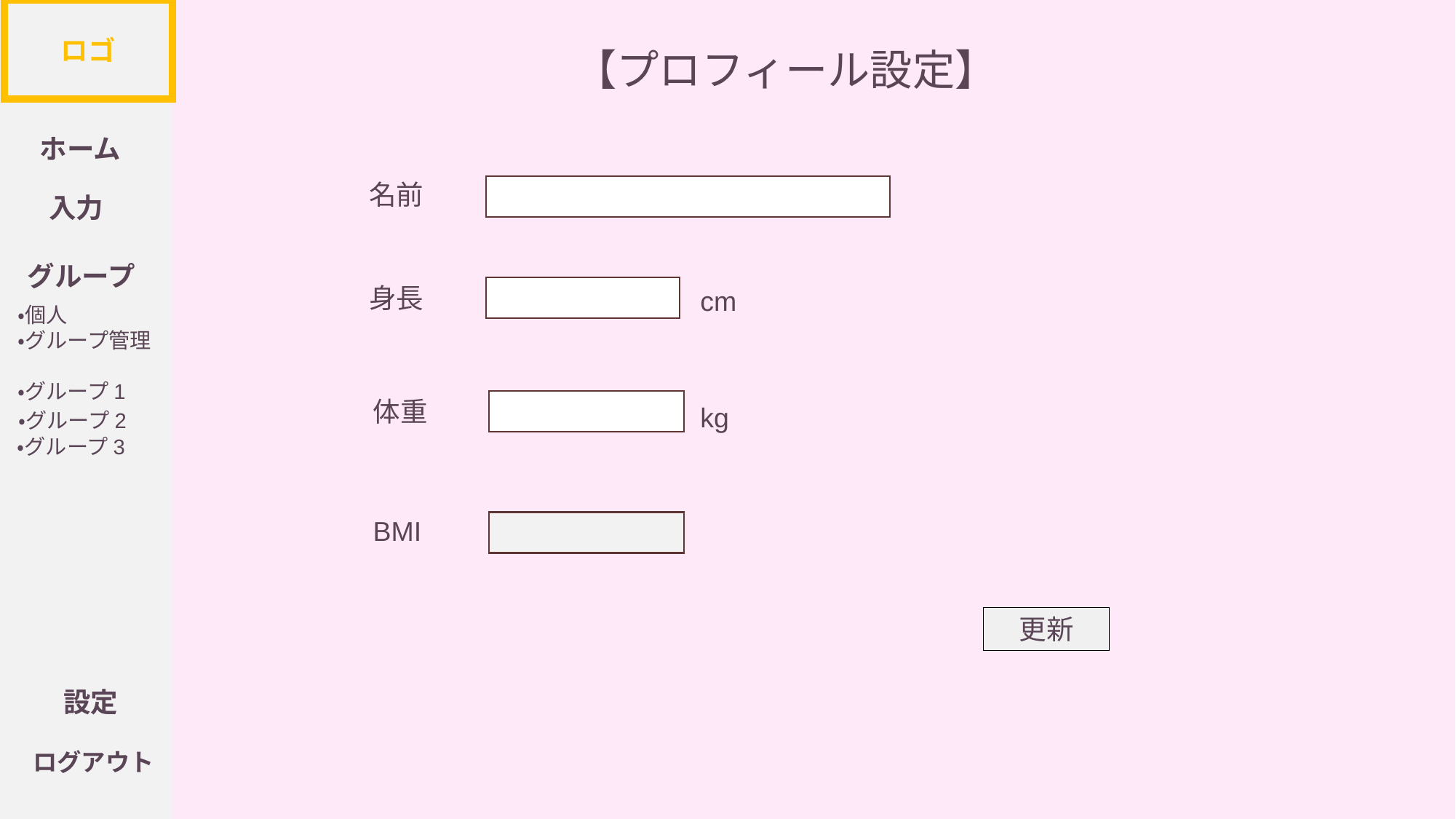

ロゴ

ホーム
入力
グループ
設定
ログアウト
・個人
・グループ管理

・グループ1
・グループ2
・グループ3
【プロフィール設定】
名前

身長

cm
体重

kg
BMI

更新